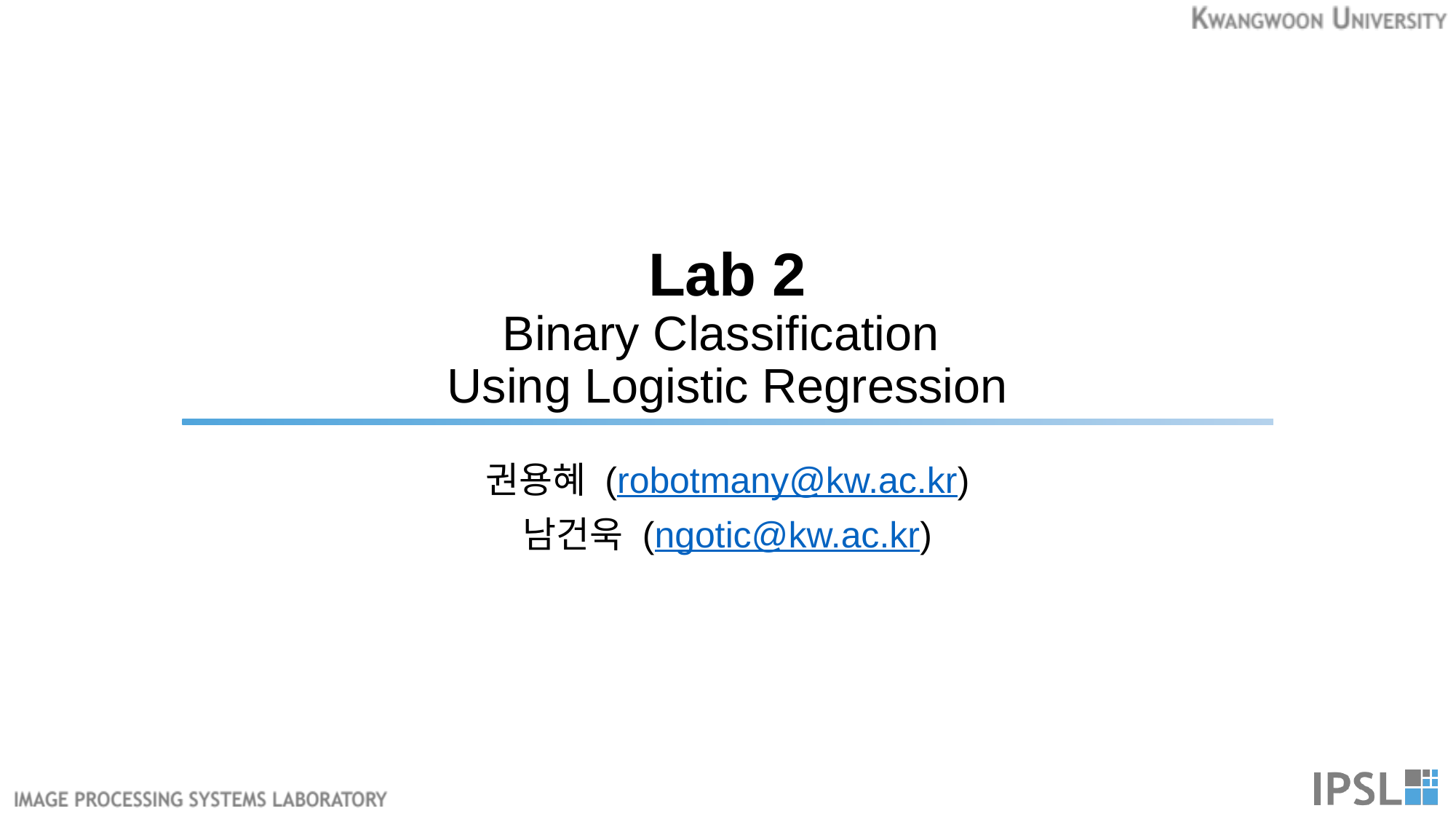

# Lab 2 Binary Classification Using Logistic Regression
권용혜 (robotmany@kw.ac.kr)
남건욱 (ngotic@kw.ac.kr)